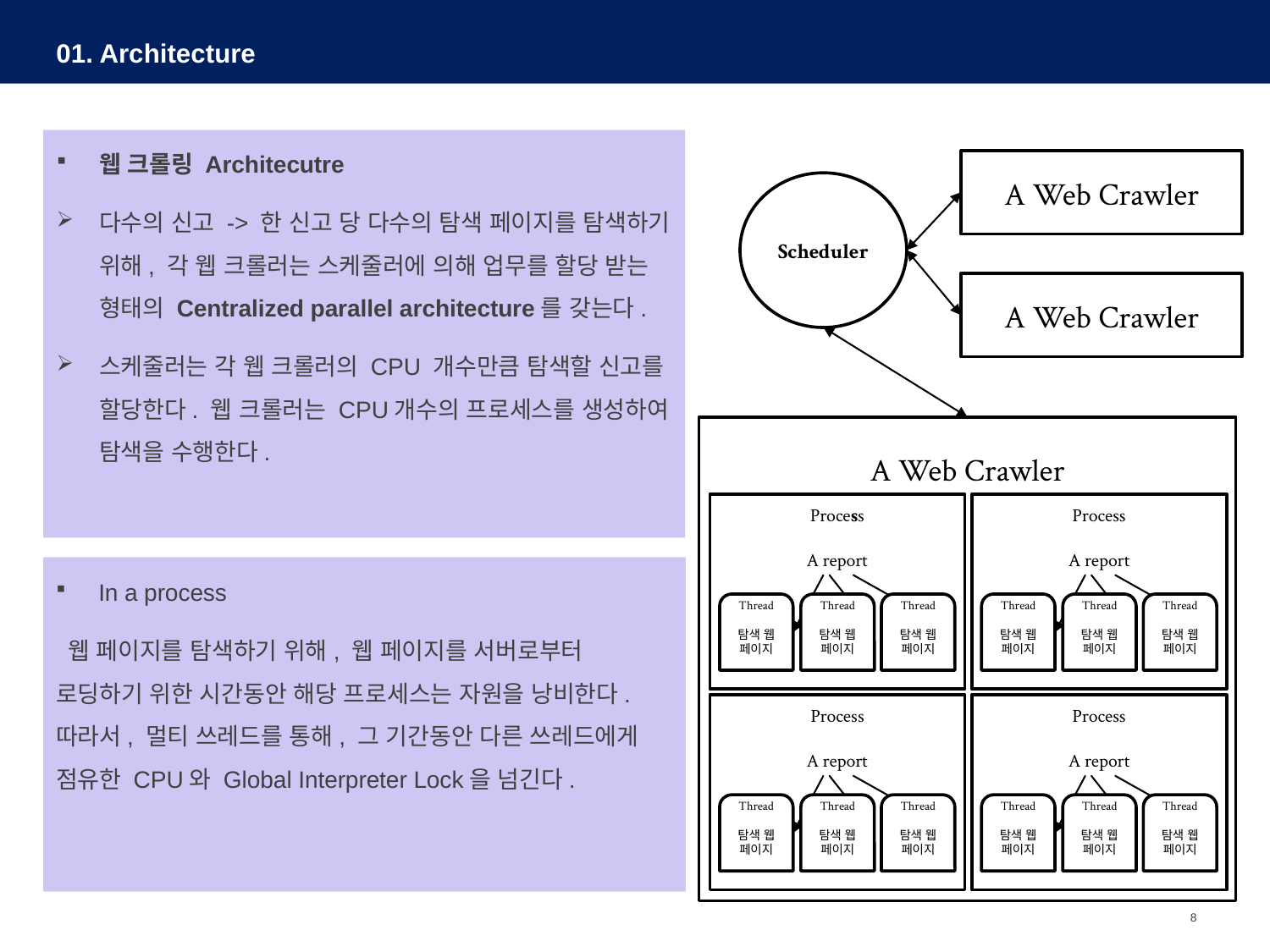

01. Architecture
웹 크롤링 Architecutre
다수의 신고 -> 한 신고 당 다수의 탐색 페이지를 탐색하기 위해, 각 웹 크롤러는 스케줄러에 의해 업무를 할당 받는 형태의 Centralized parallel architecture를 갖는다.
스케줄러는 각 웹 크롤러의 CPU 개수만큼 탐색할 신고를 할당한다. 웹 크롤러는 CPU개수의 프로세스를 생성하여 탐색을 수행한다.

A Web Crawler
Scheduler
A Web Crawler
A Web Crawler

Process

A report

Thread

탐색 웹 페이지

Thread

탐색 웹 페이지

Thread

탐색 웹 페이지

Process

A report

Thread

탐색 웹 페이지

Thread

탐색 웹 페이지

Thread

탐색 웹 페이지

In a process
 웹 페이지를 탐색하기 위해, 웹 페이지를 서버로부터 로딩하기 위한 시간동안 해당 프로세스는 자원을 낭비한다. 따라서, 멀티 쓰레드를 통해, 그 기간동안 다른 쓰레드에게 점유한 CPU와 Global Interpreter Lock을 넘긴다.

Process

A report

Thread

탐색 웹 페이지

Thread

탐색 웹 페이지

Thread

탐색 웹 페이지

Process

A report

Thread

탐색 웹 페이지

Thread

탐색 웹 페이지

Thread

탐색 웹 페이지

8